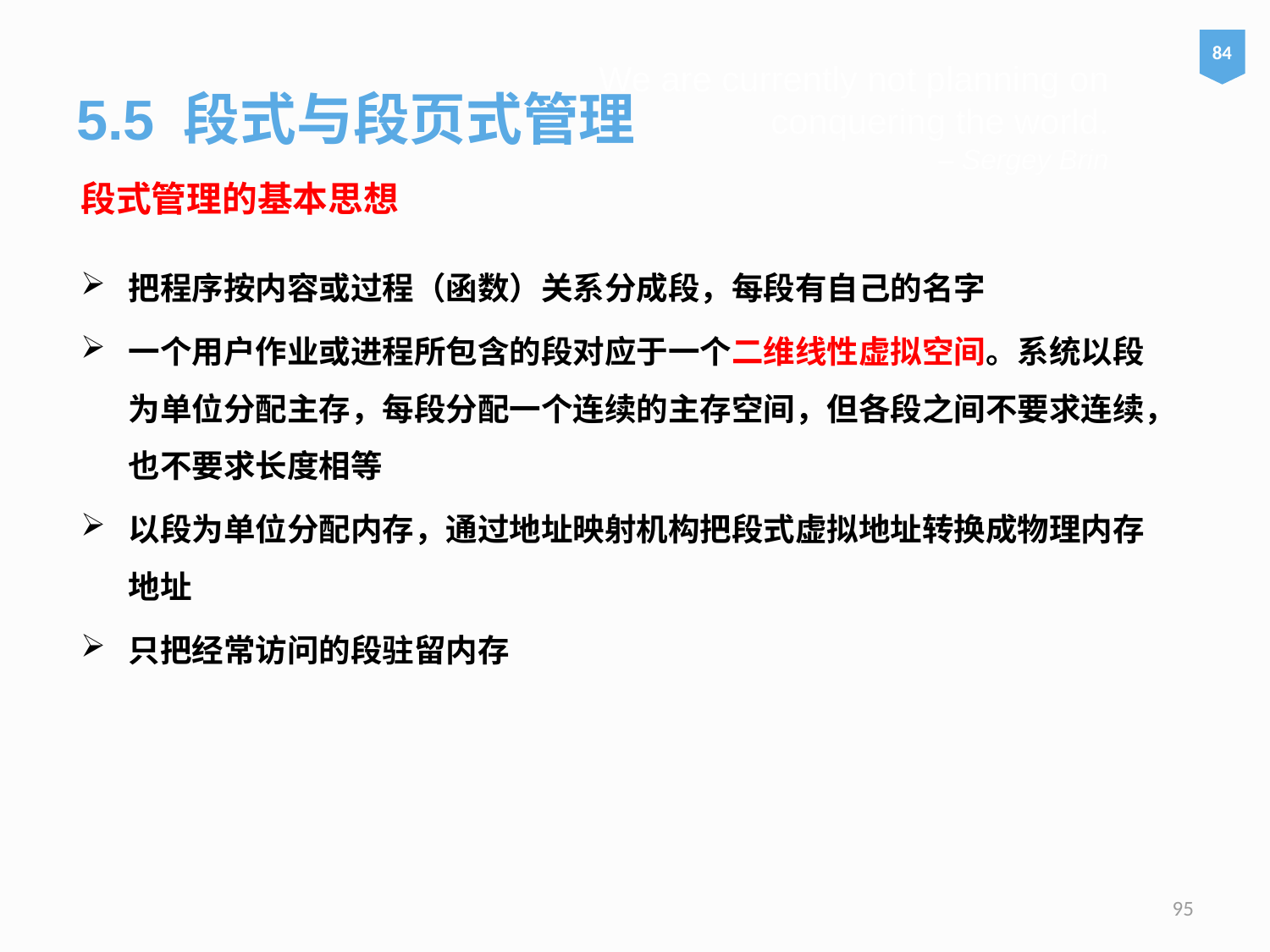

84
# We are currently not planning on conquering the world. – Sergey Brin
5.5 段式与段页式管理
段式管理的基本思想

把程序按内容或过程（函数）关系分成段，每段有自己的名字
一个用户作业或进程所包含的段对应于一个二维线性虚拟空间。系统以段为单位分配主存，每段分配一个连续的主存空间，但各段之间不要求连续，也不要求长度相等
以段为单位分配内存，通过地址映射机构把段式虚拟地址转换成物理内存地址
只把经常访问的段驻留内存

95